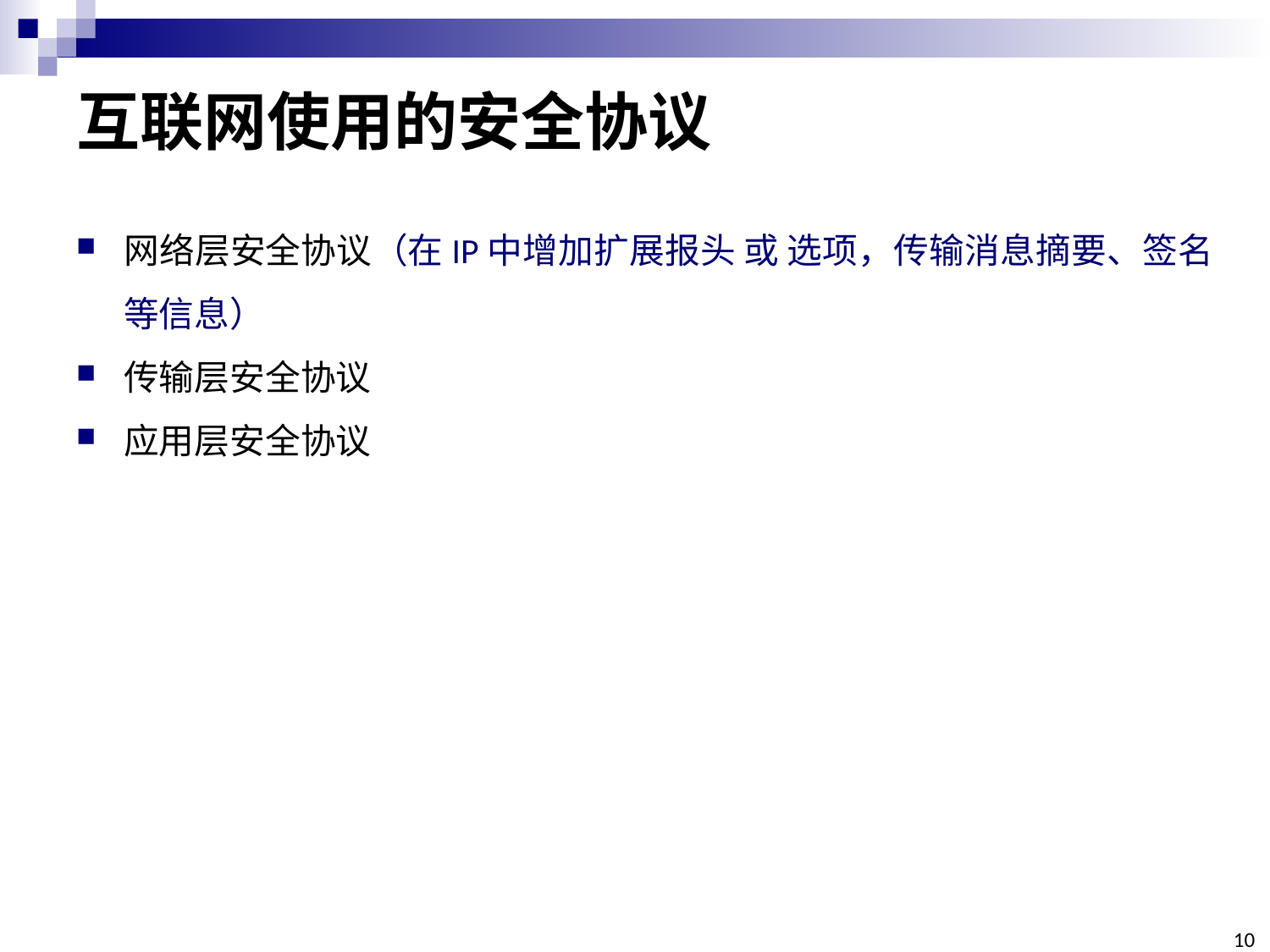

# 互联网使用的安全协议
网络层安全协议（在IP中增加扩展报头 或 选项，传输消息摘要、签名等信息）
传输层安全协议
应用层安全协议
10